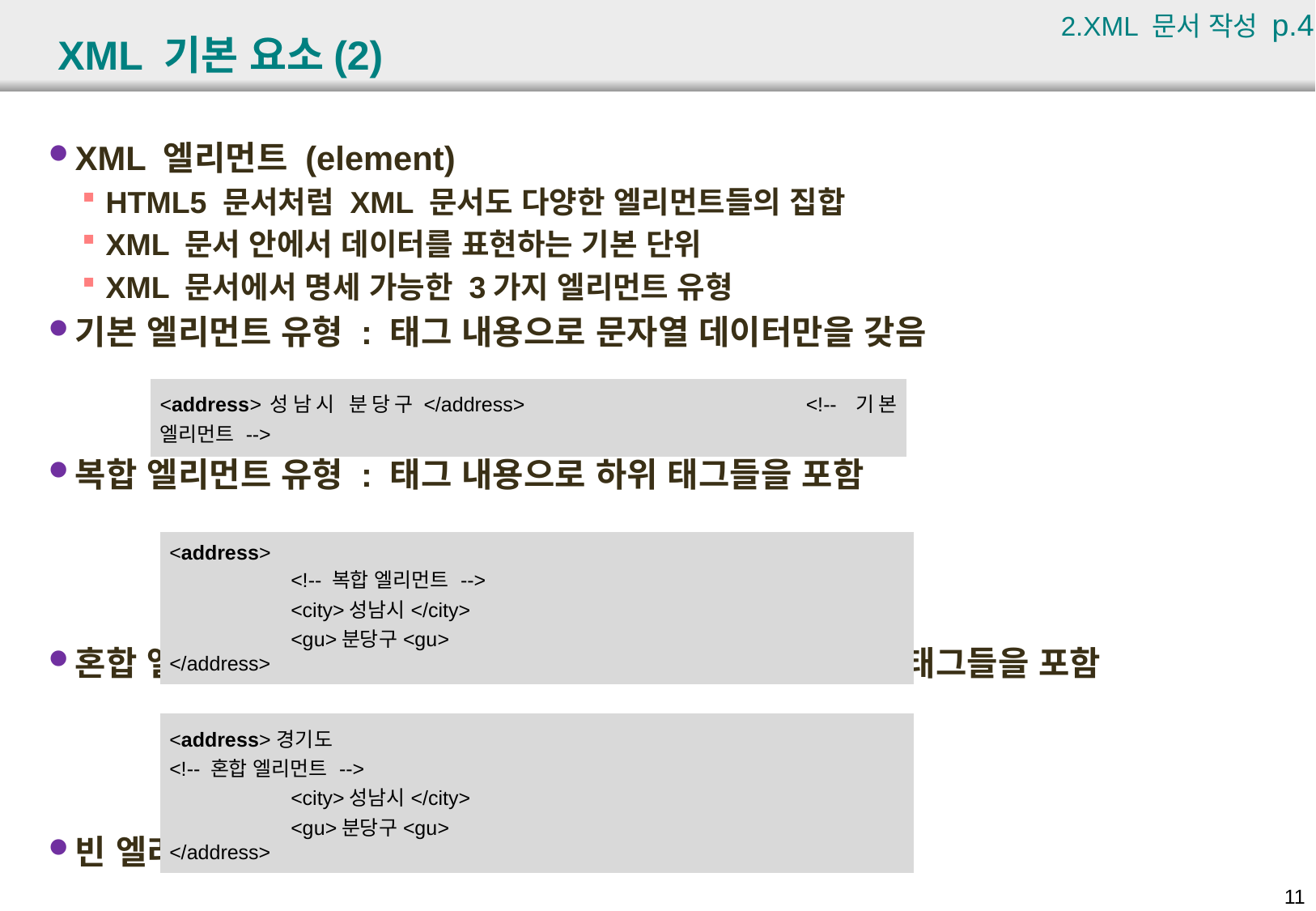

2.XML 문서 작성 p.416
# XML 기본 요소(2)
XML 엘리먼트 (element)
HTML5 문서처럼 XML 문서도 다양한 엘리먼트들의 집합
XML 문서 안에서 데이터를 표현하는 기본 단위
XML 문서에서 명세 가능한 3가지 엘리먼트 유형
기본 엘리먼트 유형 : 태그 내용으로 문자열 데이터만을 갖음

복합 엘리먼트 유형 : 태그 내용으로 하위 태그들을 포함

혼합 엘리먼트 유형 : 태그 내용으로 문자열 데이터와 하위 태그들을 포함

빈 엘리먼트 유형 : 내용이 없음

| <address>성남시 분당구</address> <!-- 기본 엘리먼트 --> |
| --- |
| <address> <!-- 복합 엘리먼트 --> <city>성남시</city> <gu>분당구<gu> </address> |
| --- |
| <address>경기도 <!-- 혼합 엘리먼트 --> <city>성남시</city> <gu>분당구<gu> </address> |
| --- |